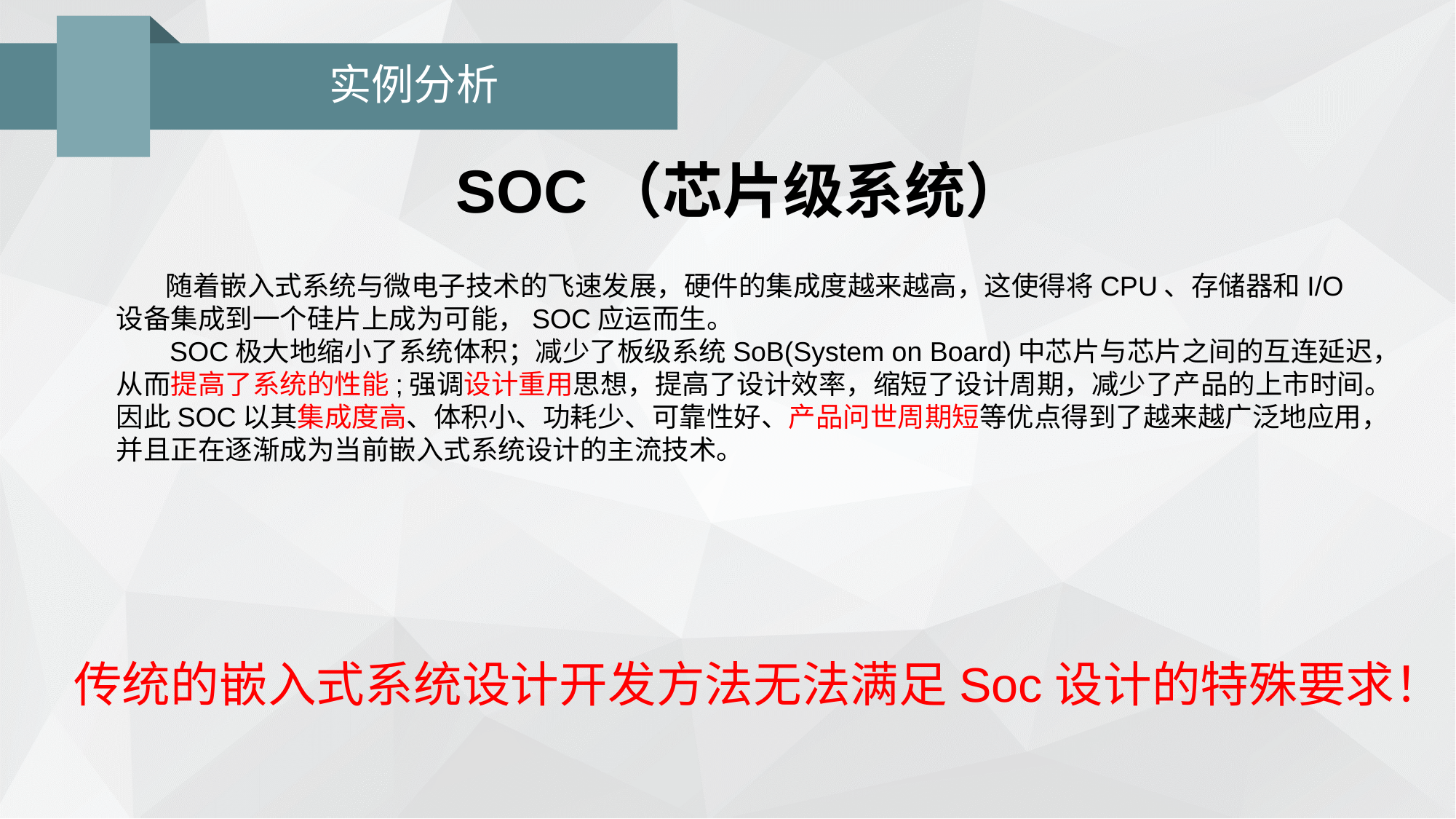

# 实例分析
SOC（芯片级系统）
       随着嵌入式系统与微电子技术的飞速发展，硬件的集成度越来越高，这使得将CPU、存储器和I/O设备集成到一个硅片上成为可能，SOC应运而生。
       SOC极大地缩小了系统体积；减少了板级系统SoB(System on Board)中芯片与芯片之间的互连延迟，从而提高了系统的性能;强调设计重用思想，提高了设计效率，缩短了设计周期，减少了产品的上市时间。因此SOC以其集成度高、体积小、功耗少、可靠性好、产品问世周期短等优点得到了越来越广泛地应用，并且正在逐渐成为当前嵌入式系统设计的主流技术。
传统的嵌入式系统设计开发方法无法满足Soc设计的特殊要求！